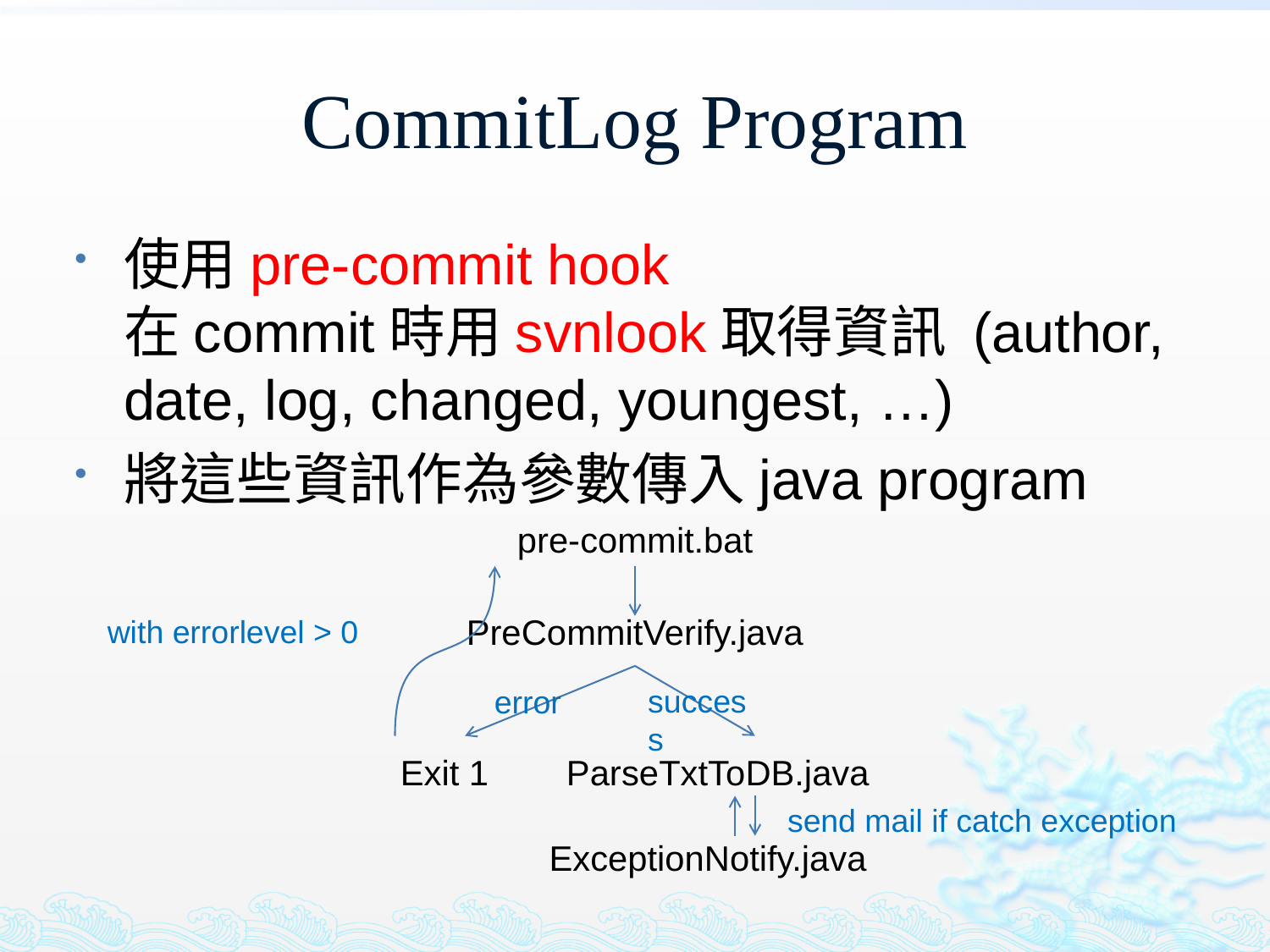

# CommitLog Program
使用pre-commit hook
在commit時用svnlook取得資訊 (author, date, log, changed, youngest, …)
將這些資訊作為參數傳入java program
pre-commit.bat
PreCommitVerify.java

Exit 1        ParseTxtToDB.java
               ExceptionNotify.java
with errorlevel > 0
success
error
send mail if catch exception